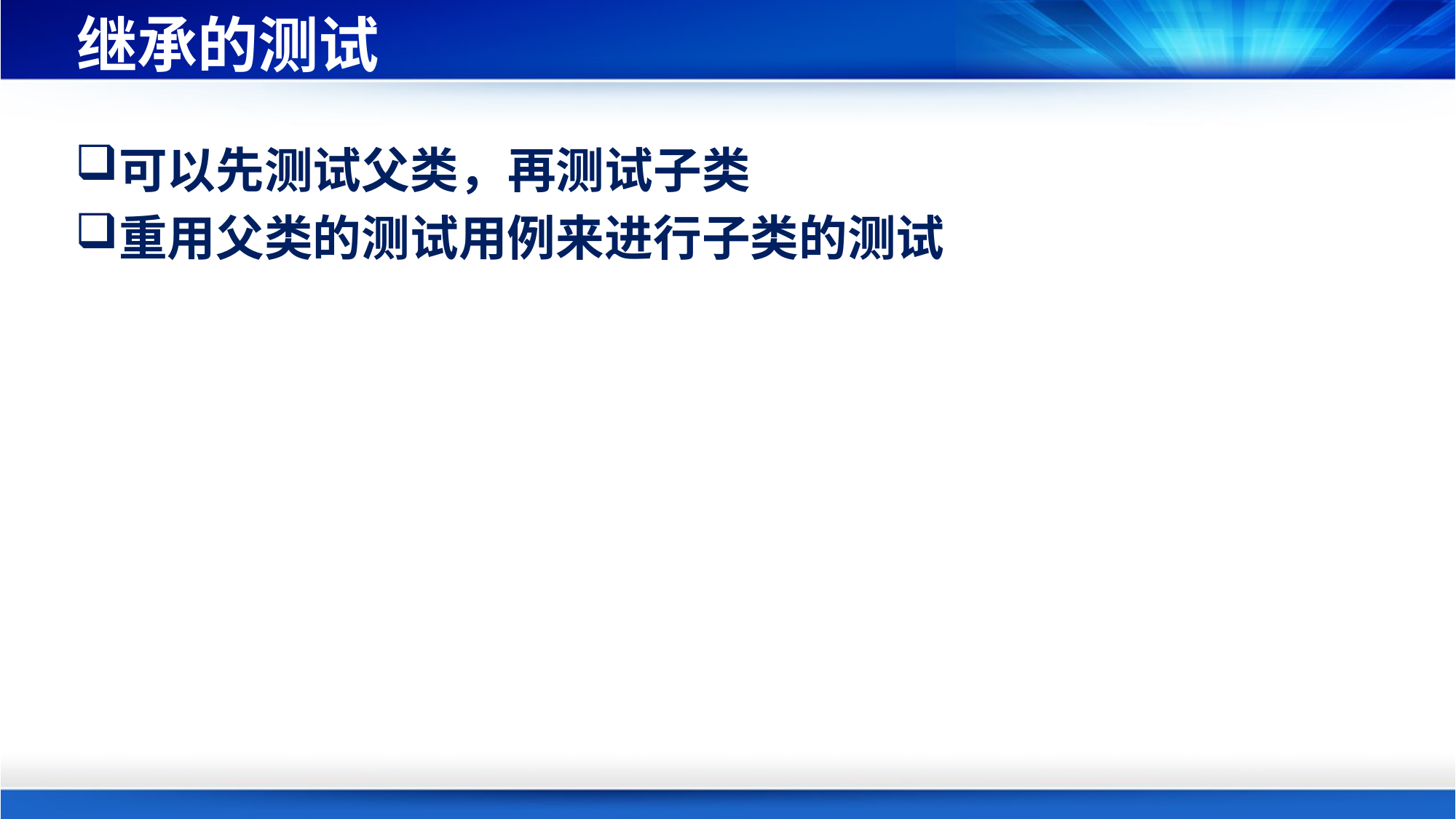

# 继承的测试
可以先测试父类，再测试子类
重用父类的测试用例来进行子类的测试